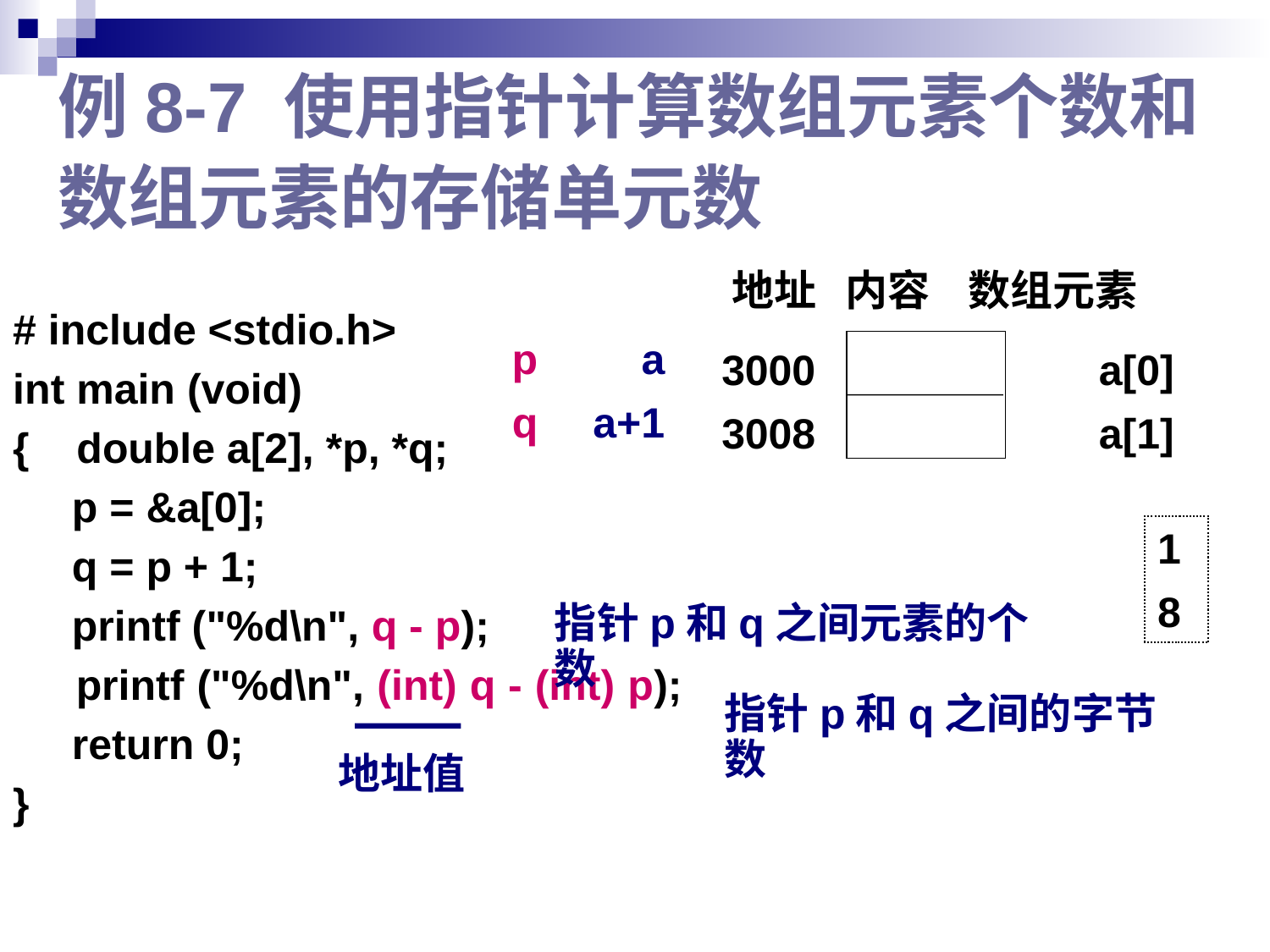

例8-7 使用指针计算数组元素个数和数组元素的存储单元数
地址   内容    数组元素
 p
 a

3000                        a[0]
q
a+1
3008                        a[1]

# include <stdio.h>
int main (void)
{    double a[2], *p, *q;
     p = &a[0];
     q = p + 1;
     printf ("%d\n", q - p);
     printf ("%d\n", (int) q - (int) p);
     return 0;
}
1
8
指针p和q之间元素的个数
指针p和q之间的字节数

地址值